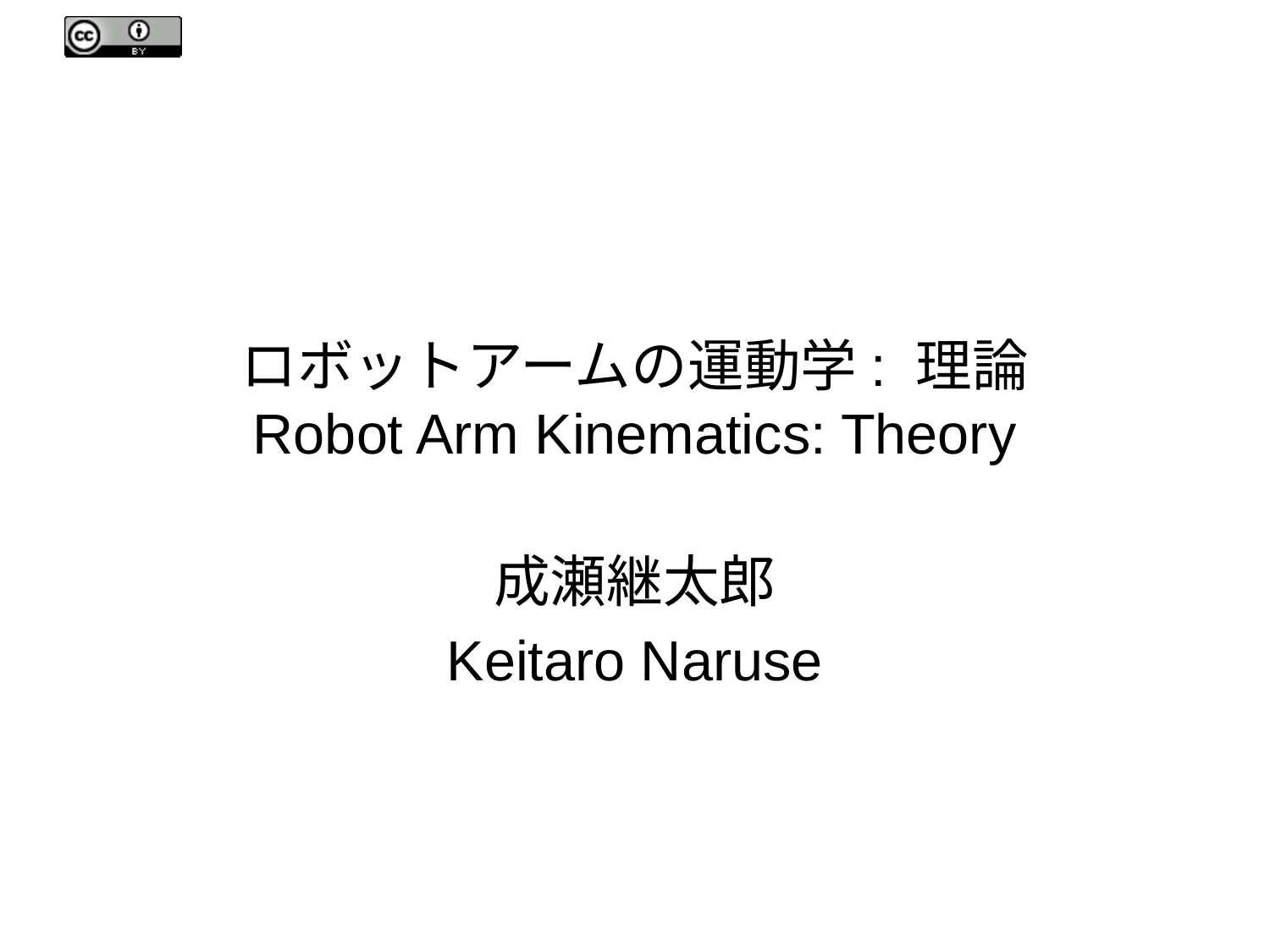

# ロボットアームの運動学: 理論 Robot Arm Kinematics: Theory
成瀬継太郎
Keitaro Naruse